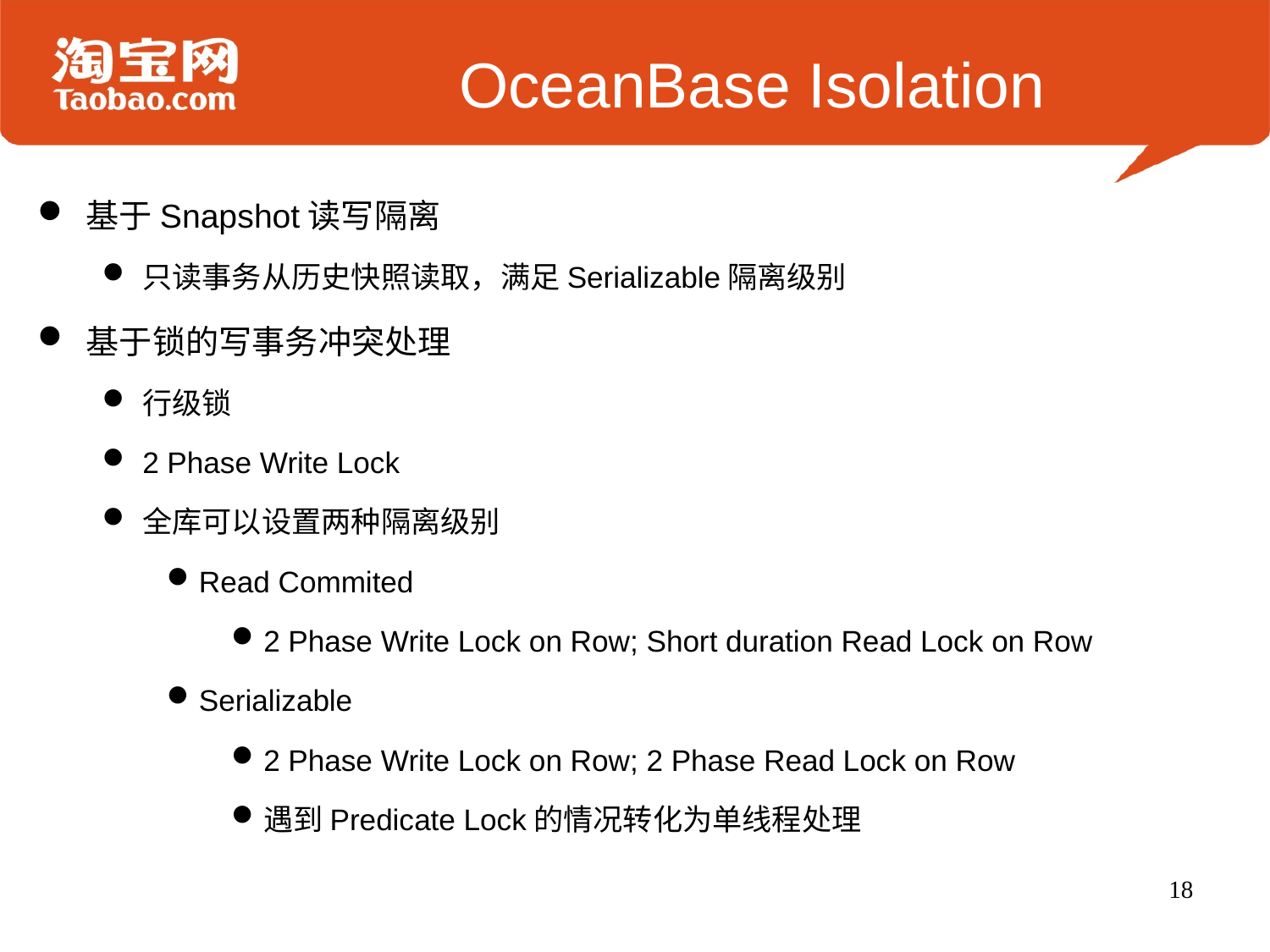

# OceanBase Isolation
基于Snapshot读写隔离
只读事务从历史快照读取，满足Serializable隔离级别
基于锁的写事务冲突处理
行级锁
2 Phase Write Lock
全库可以设置两种隔离级别
Read Commited
2 Phase Write Lock on Row; Short duration Read Lock on Row
Serializable
2 Phase Write Lock on Row; 2 Phase Read Lock on Row
遇到Predicate Lock的情况转化为单线程处理
18